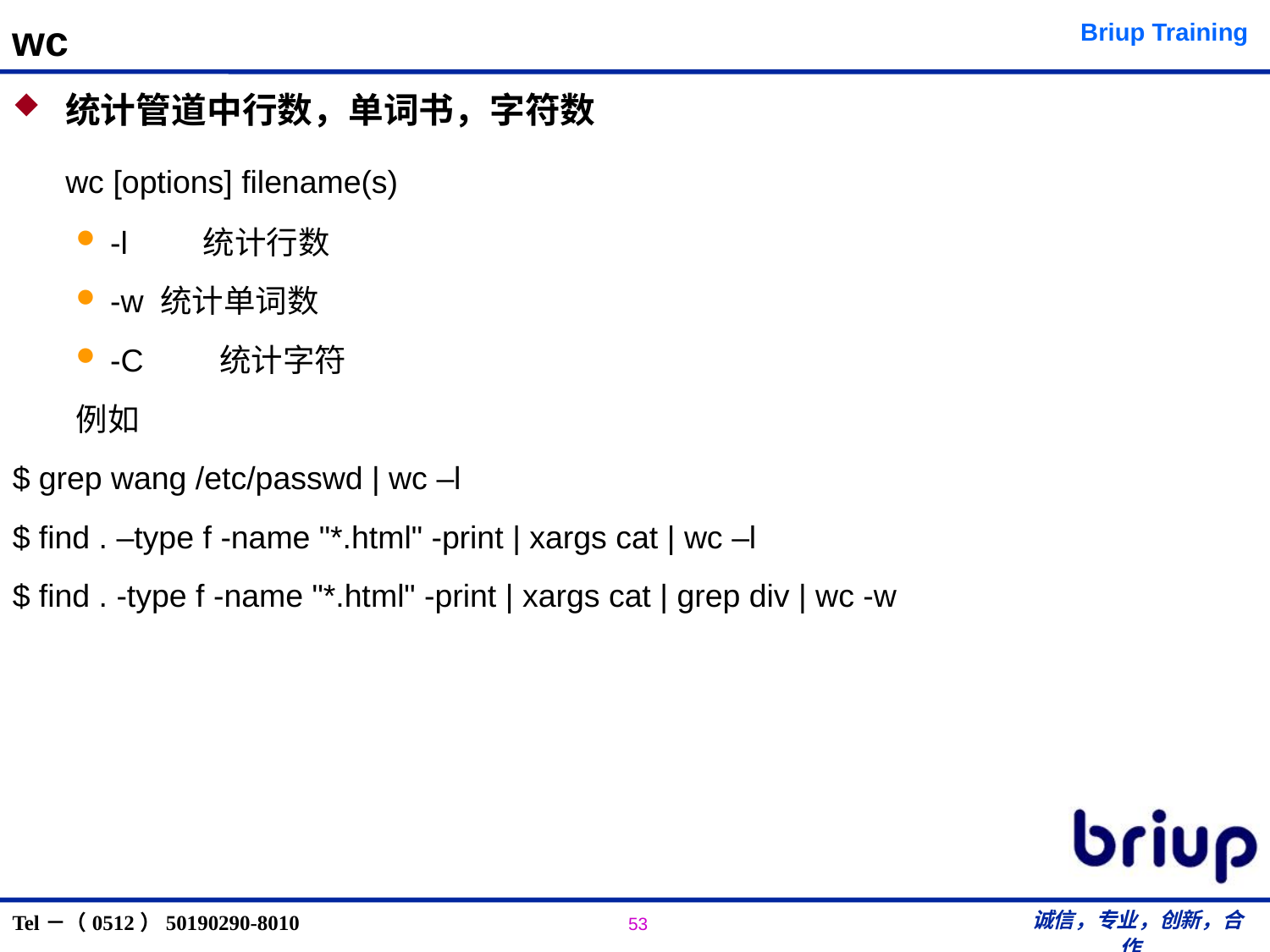

# wc
统计管道中行数，单词书，字符数
	wc [options] filename(s)
 -l 	统计行数
 -w 统计单词数
 -C	 统计字符
例如
$ grep wang /etc/passwd | wc –l
$ find . –type f -name "*.html" -print | xargs cat | wc –l
$ find . -type f -name "*.html" -print | xargs cat | grep div | wc -w